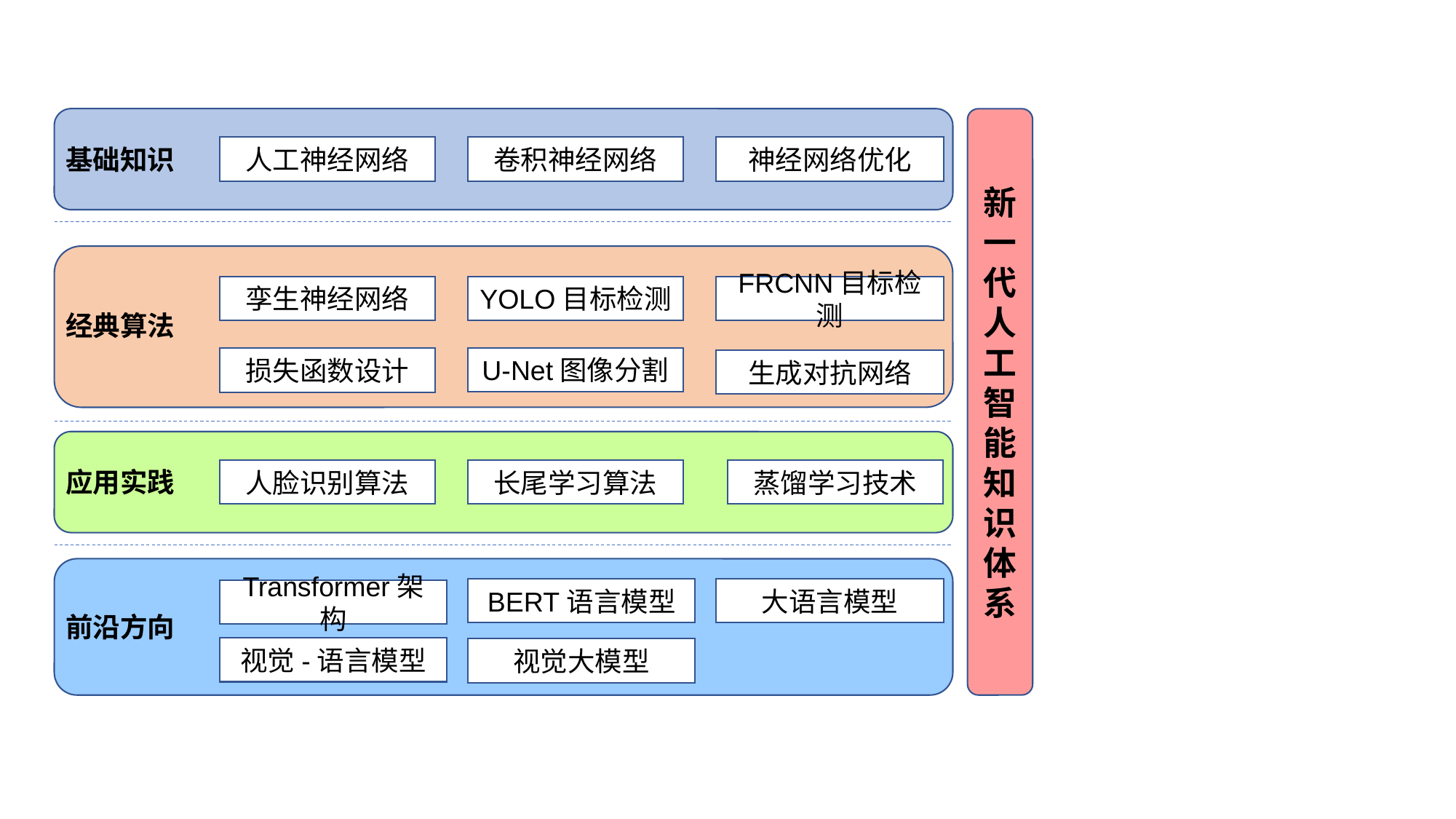

新
一
代
人
工
智
能
知识体系

基础知识
人工神经网络
卷积神经网络
神经网络优化

孪生神经网络
YOLO目标检测
FRCNN目标检测
经典算法
U-Net图像分割
损失函数设计
生成对抗网络

应用实践
人脸识别算法
长尾学习算法
蒸馏学习技术

BERT语言模型
大语言模型
Transformer架构
前沿方向
视觉-语言模型
视觉大模型